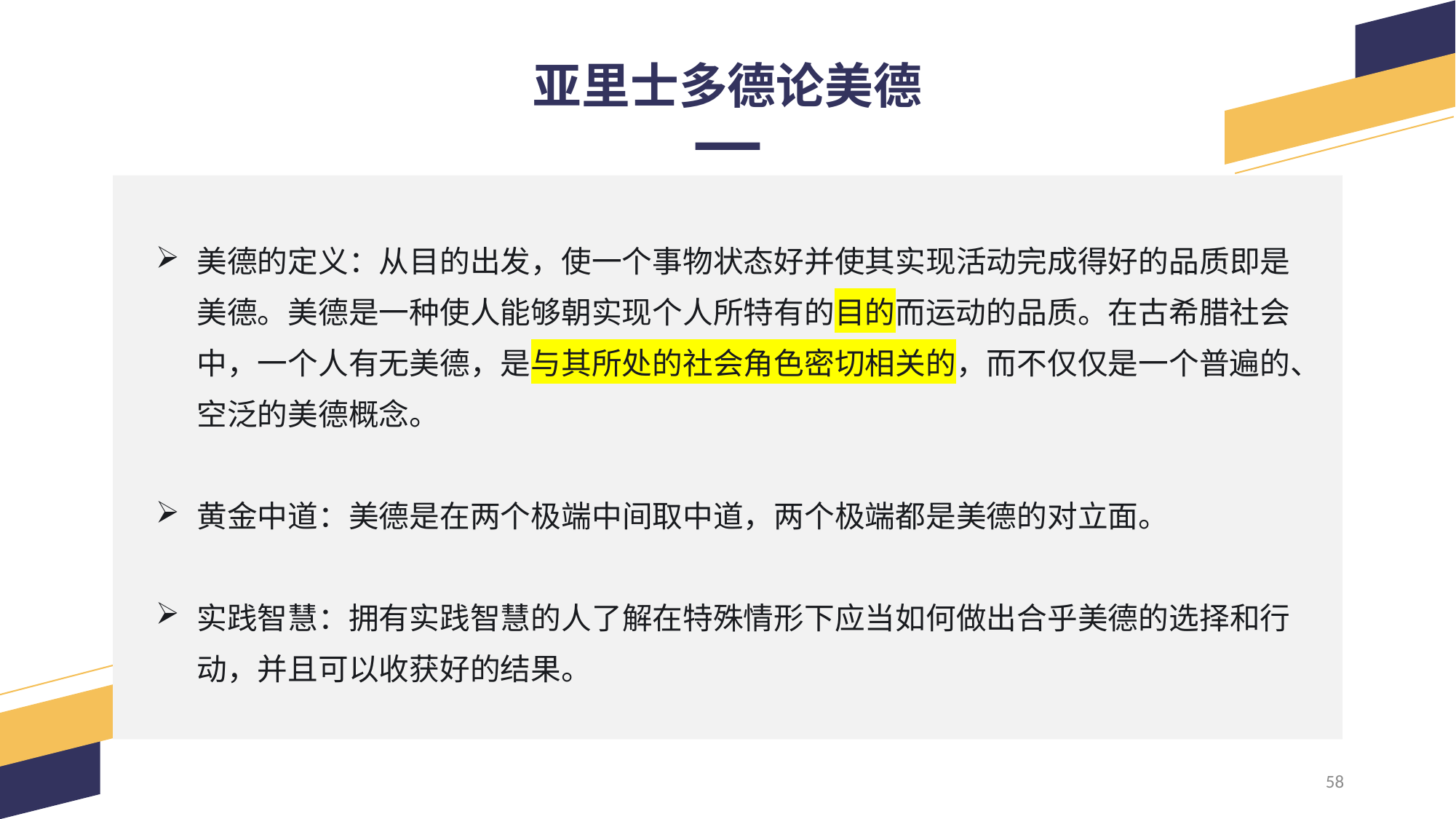

亚里士多德论美德

美德的定义：从目的出发，使一个事物状态好并使其实现活动完成得好的品质即是美德。美德是一种使人能够朝实现个人所特有的目的而运动的品质。在古希腊社会中，一个人有无美德，是与其所处的社会角色密切相关的，而不仅仅是一个普遍的、空泛的美德概念。

黄金中道：美德是在两个极端中间取中道，两个极端都是美德的对立面。

实践智慧：拥有实践智慧的人了解在特殊情形下应当如何做出合乎美德的选择和行动，并且可以收获好的结果。

58